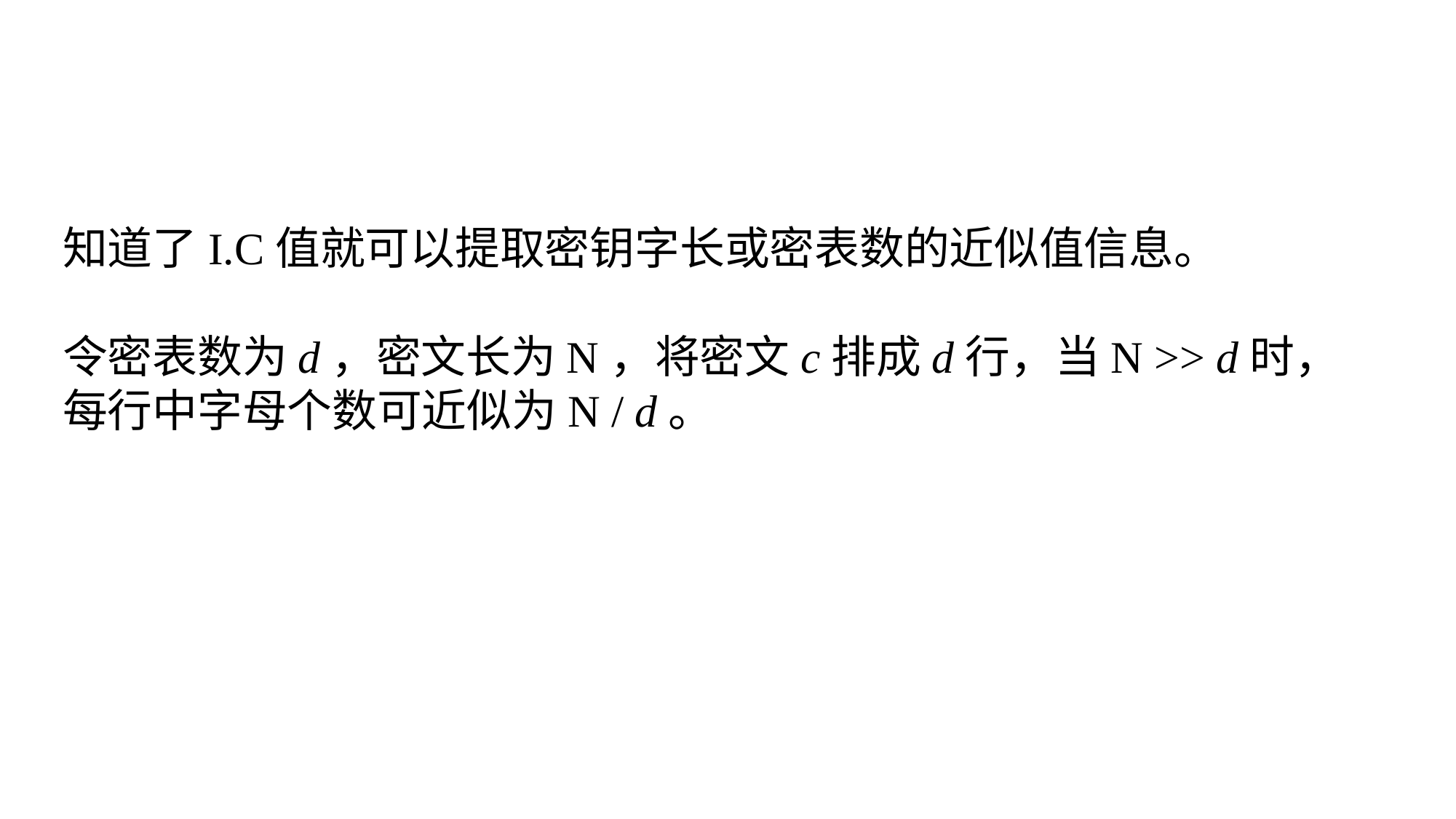

知道了I.C值就可以提取密钥字长或密表数的近似值信息。

令密表数为d，密文长为N，将密文c排成d行，当N >> d时，每行中字母个数可近似为N / d。